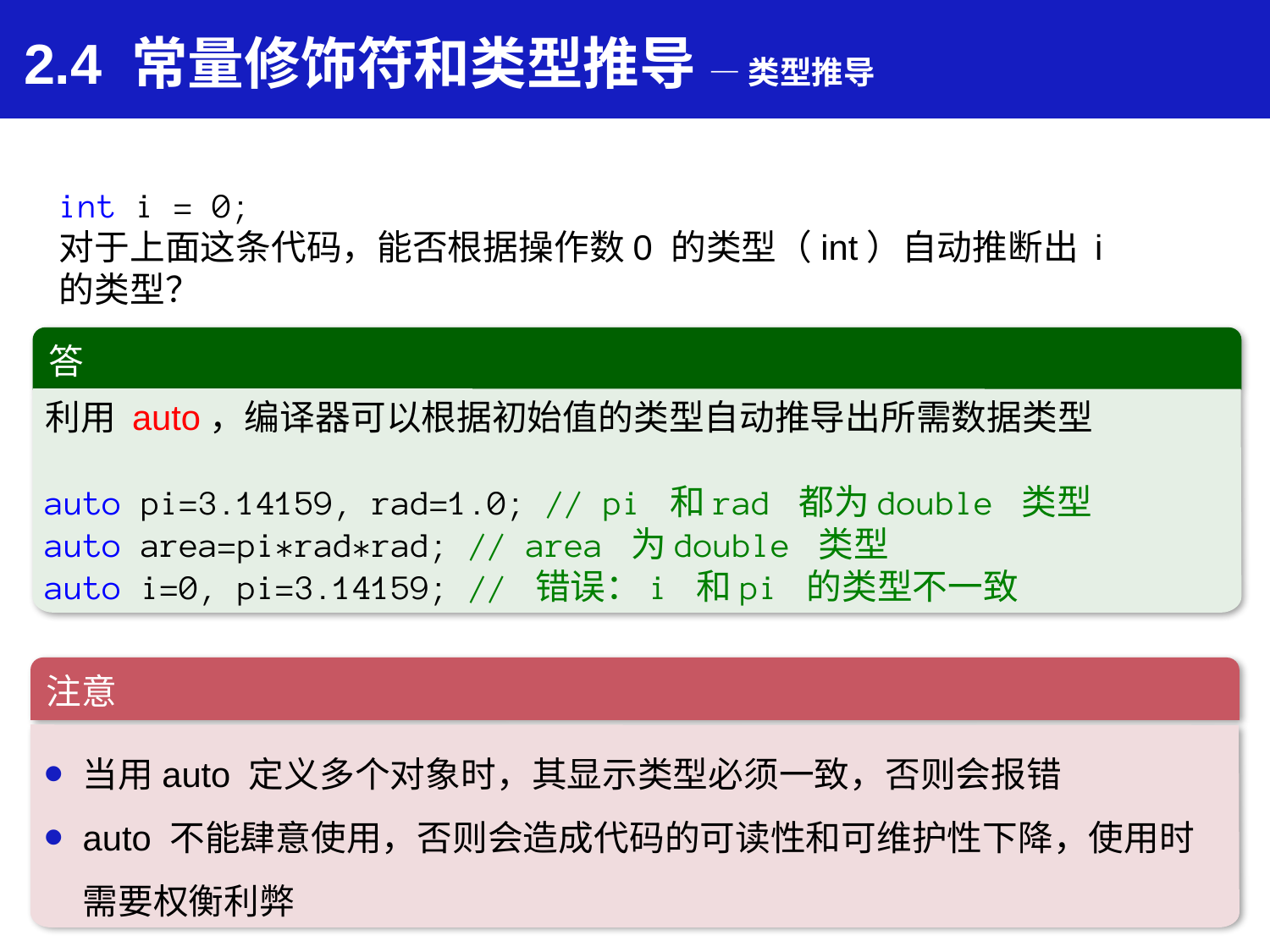

2.4 常量修饰符和类型推导 — 类型推导
int i = 0;
对于上面这条代码，能否根据操作数0 的类型（int）自动推断出 i 的类型？
答
利用 auto，编译器可以根据初始值的类型自动推导出所需数据类型

auto pi=3.14159, rad=1.0; // pi 和rad 都为double 类型
auto area=pi*rad*rad; // area 为double 类型
auto i=0, pi=3.14159; // 错误：i 和pi 的类型不一致
注意
当用auto 定义多个对象时，其显示类型必须一致，否则会报错
auto 不能肆意使用，否则会造成代码的可读性和可维护性下降，使用时需要权衡利弊
28